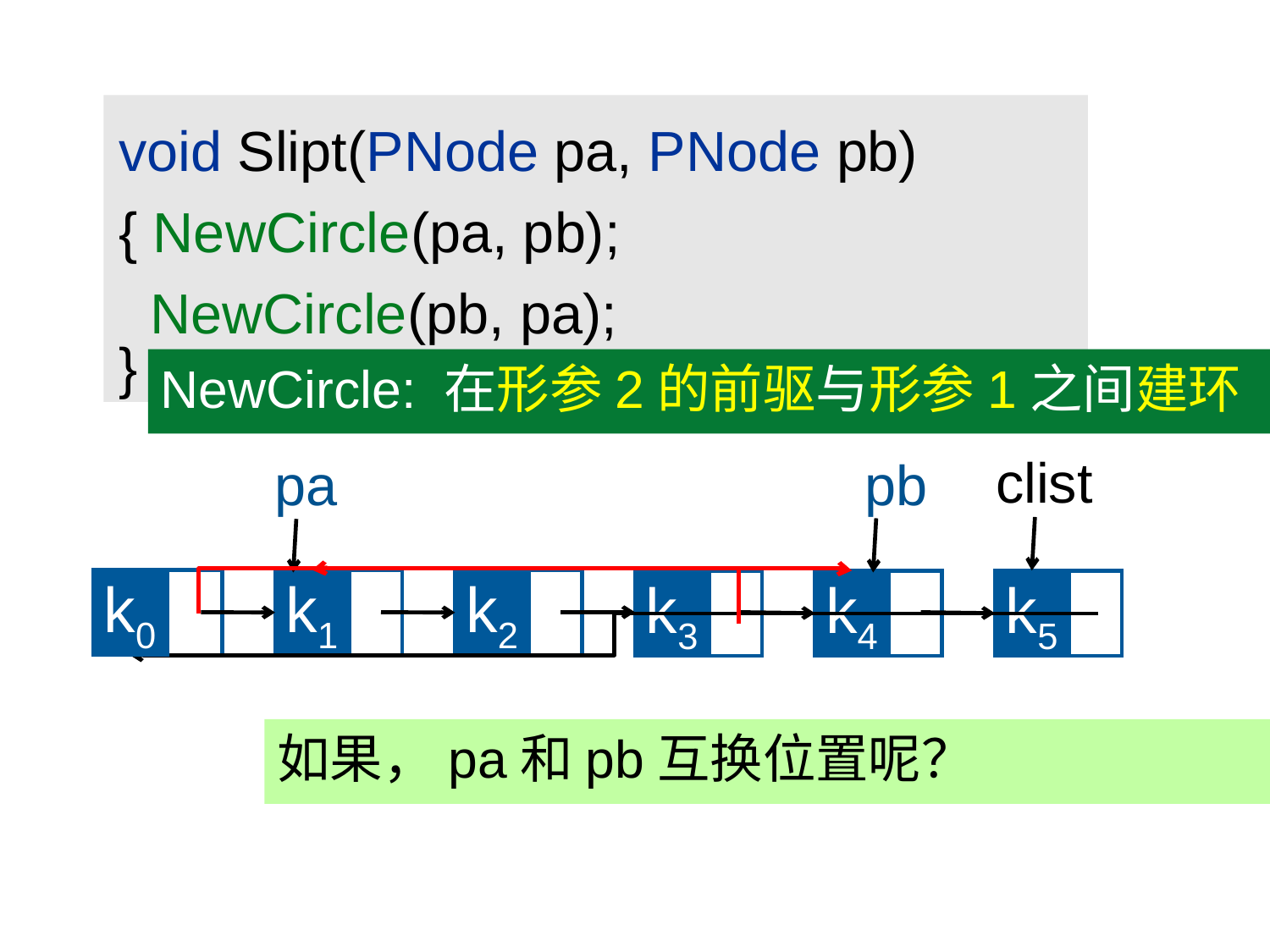

void Slipt(PNode pa, PNode pb)
{ NewCircle(pa, pb);
  NewCircle(pb, pa);
}
NewCircle: 在形参2的前驱与形参1之间建环
clist
pa
pb
k0

k1

k2

k3

k4

k5

如果，pa和pb互换位置呢？